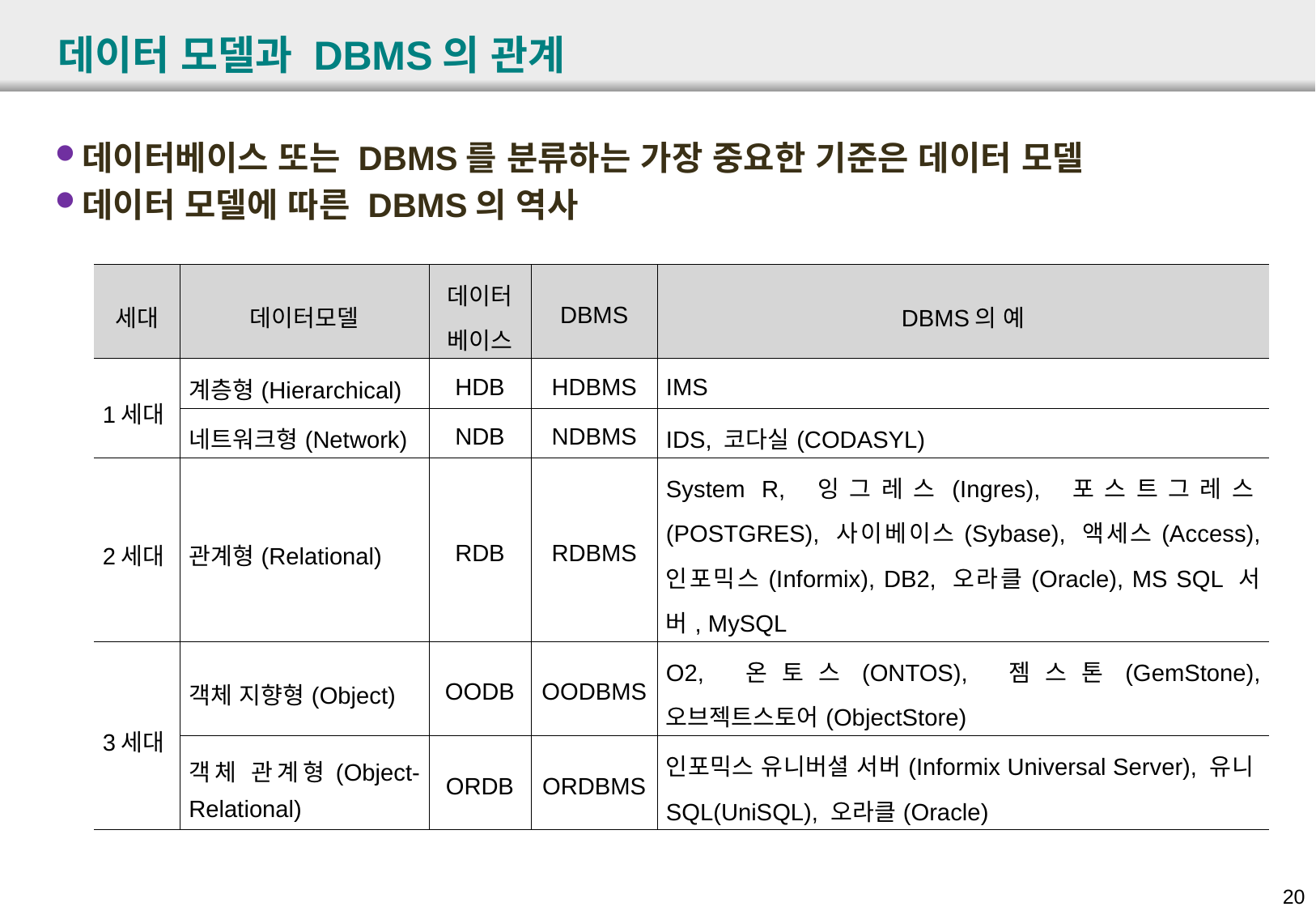

# 데이터 모델과 DBMS의 관계
데이터베이스 또는 DBMS를 분류하는 가장 중요한 기준은 데이터 모델
데이터 모델에 따른 DBMS의 역사

| 세대 | 데이터모델 | 데이터베이스 | DBMS | DBMS의 예 |
| --- | --- | --- | --- | --- |
| 1세대 | 계층형(Hierarchical) | HDB | HDBMS | IMS |
|  | 네트워크형(Network) | NDB | NDBMS | IDS, 코다실(CODASYL) |
| 2세대 | 관계형(Relational) | RDB | RDBMS | System R, 잉그레스(Ingres), 포스트그레스(POSTGRES), 사이베이스(Sybase), 액세스(Access), 인포믹스(Informix), DB2, 오라클(Oracle), MS SQL 서버, MySQL |
| 3세대 | 객체 지향형(Object) | OODB | OODBMS | O2, 온토스(ONTOS), 젬스톤(GemStone), 오브젝트스토어(ObjectStore) |
|  | 객체 관계형(Object-Relational) | ORDB | ORDBMS | 인포믹스 유니버셜 서버(Informix Universal Server), 유니SQL(UniSQL), 오라클(Oracle) |